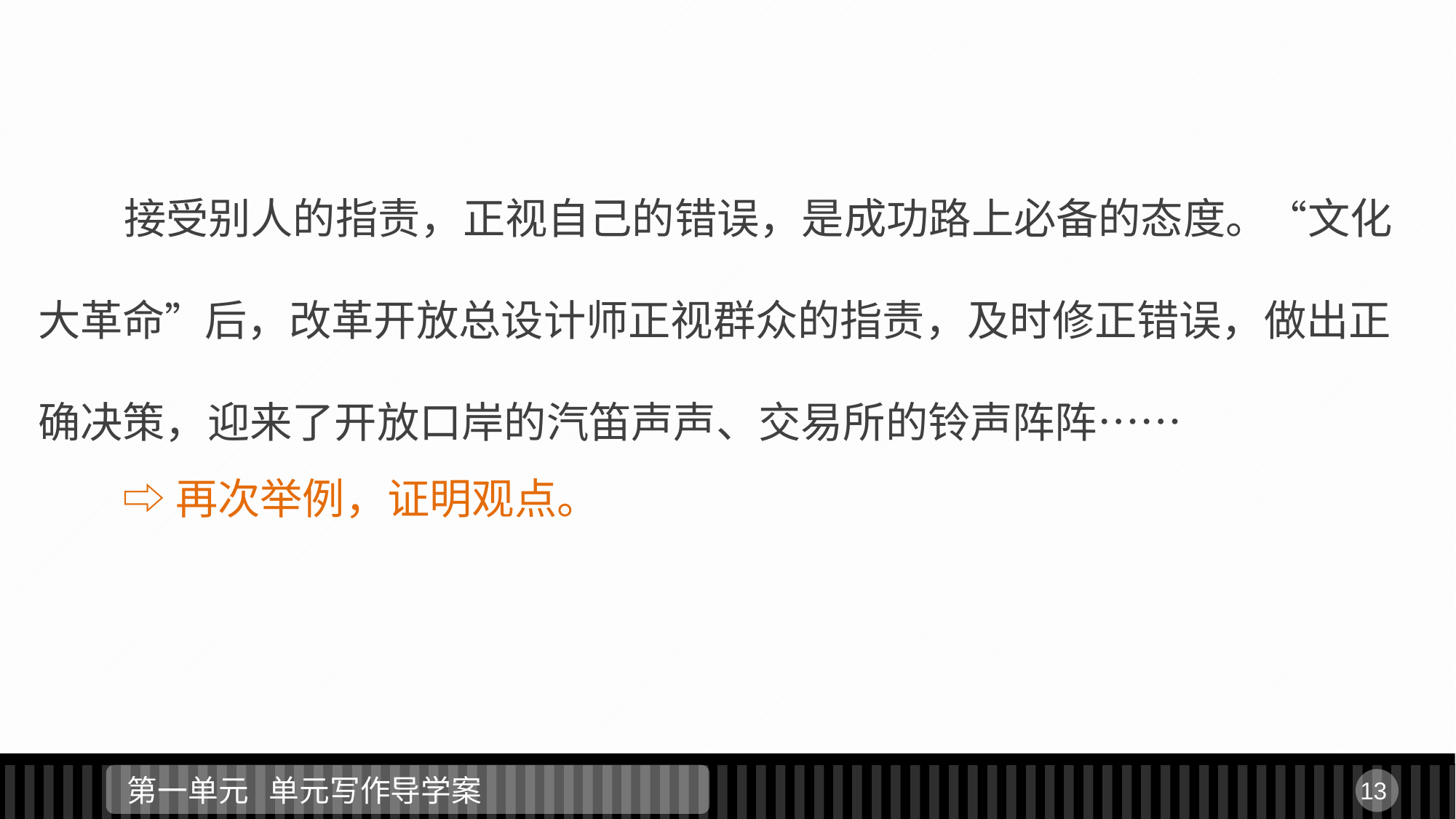

接受别人的指责，正视自己的错误，是成功路上必备的态度。“文化大革命”后，改革开放总设计师正视群众的指责，及时修正错误，做出正确决策，迎来了开放口岸的汽笛声声、交易所的铃声阵阵……
         ⇨再次举例，证明观点。